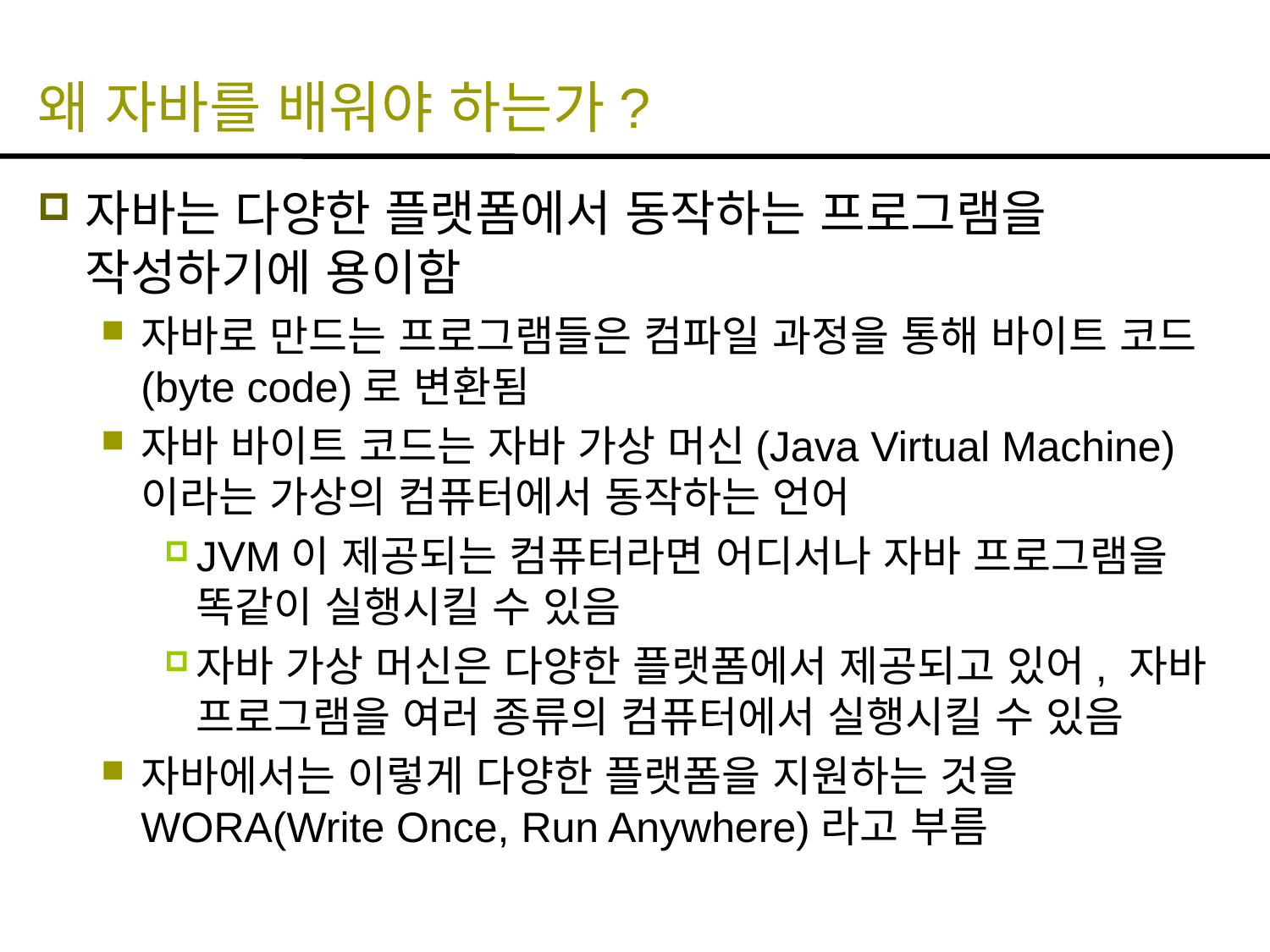

# 왜 자바를 배워야 하는가?
자바는 다양한 플랫폼에서 동작하는 프로그램을 작성하기에 용이함
자바로 만드는 프로그램들은 컴파일 과정을 통해 바이트 코드(byte code)로 변환됨
자바 바이트 코드는 자바 가상 머신(Java Virtual Machine)이라는 가상의 컴퓨터에서 동작하는 언어
JVM이 제공되는 컴퓨터라면 어디서나 자바 프로그램을 똑같이 실행시킬 수 있음
자바 가상 머신은 다양한 플랫폼에서 제공되고 있어, 자바 프로그램을 여러 종류의 컴퓨터에서 실행시킬 수 있음
자바에서는 이렇게 다양한 플랫폼을 지원하는 것을 WORA(Write Once, Run Anywhere)라고 부름